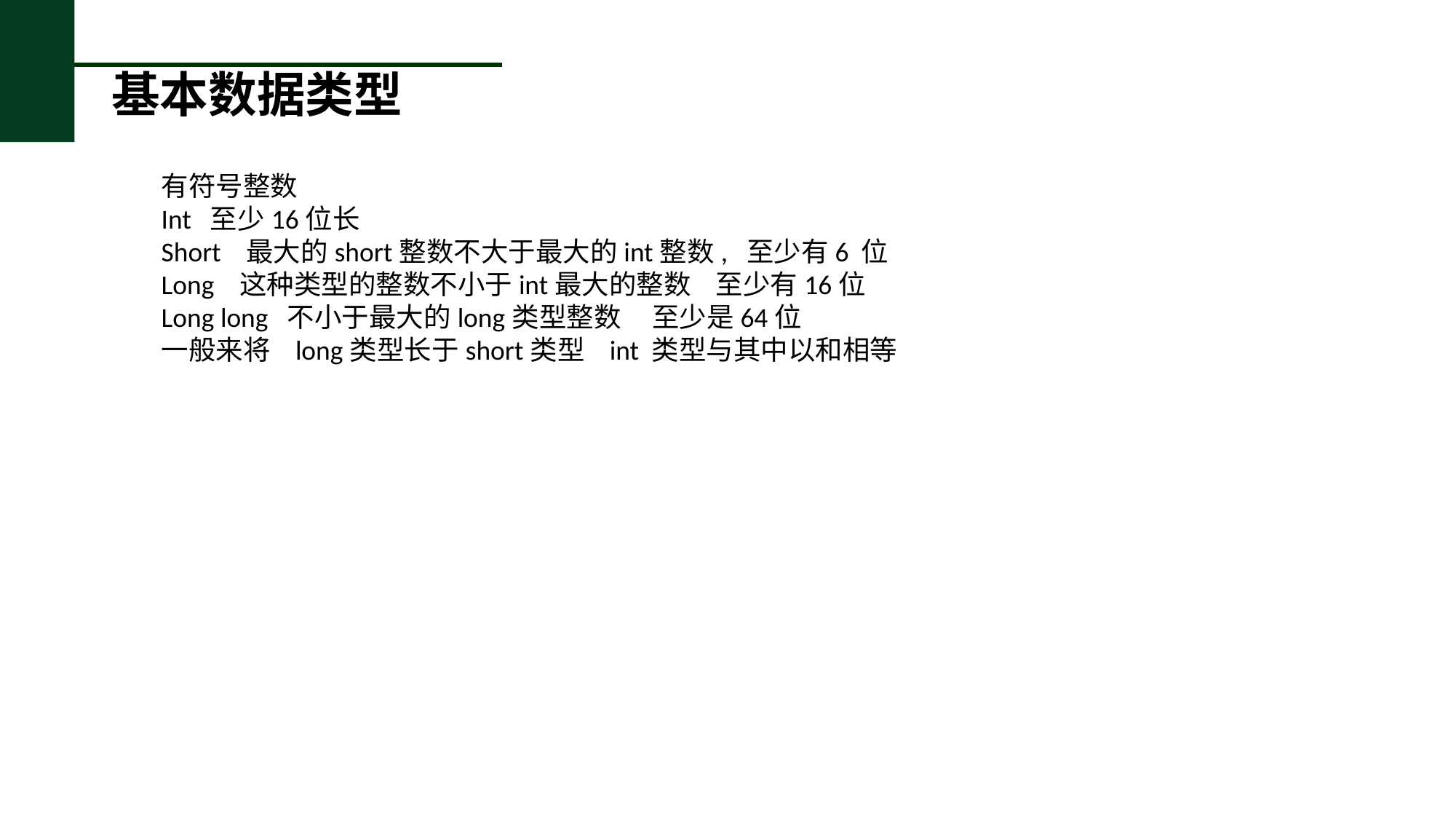

# 基本数据类型
有符号整数
Int  至少16位长
Short   最大的short整数不大于最大的int整数,  至少有6 位
Long   这种类型的整数不小于int最大的整数    至少有16位
Long long  不小于最大的long类型整数     至少是64位
一般来将   long类型长于short类型   int 类型与其中以和相等